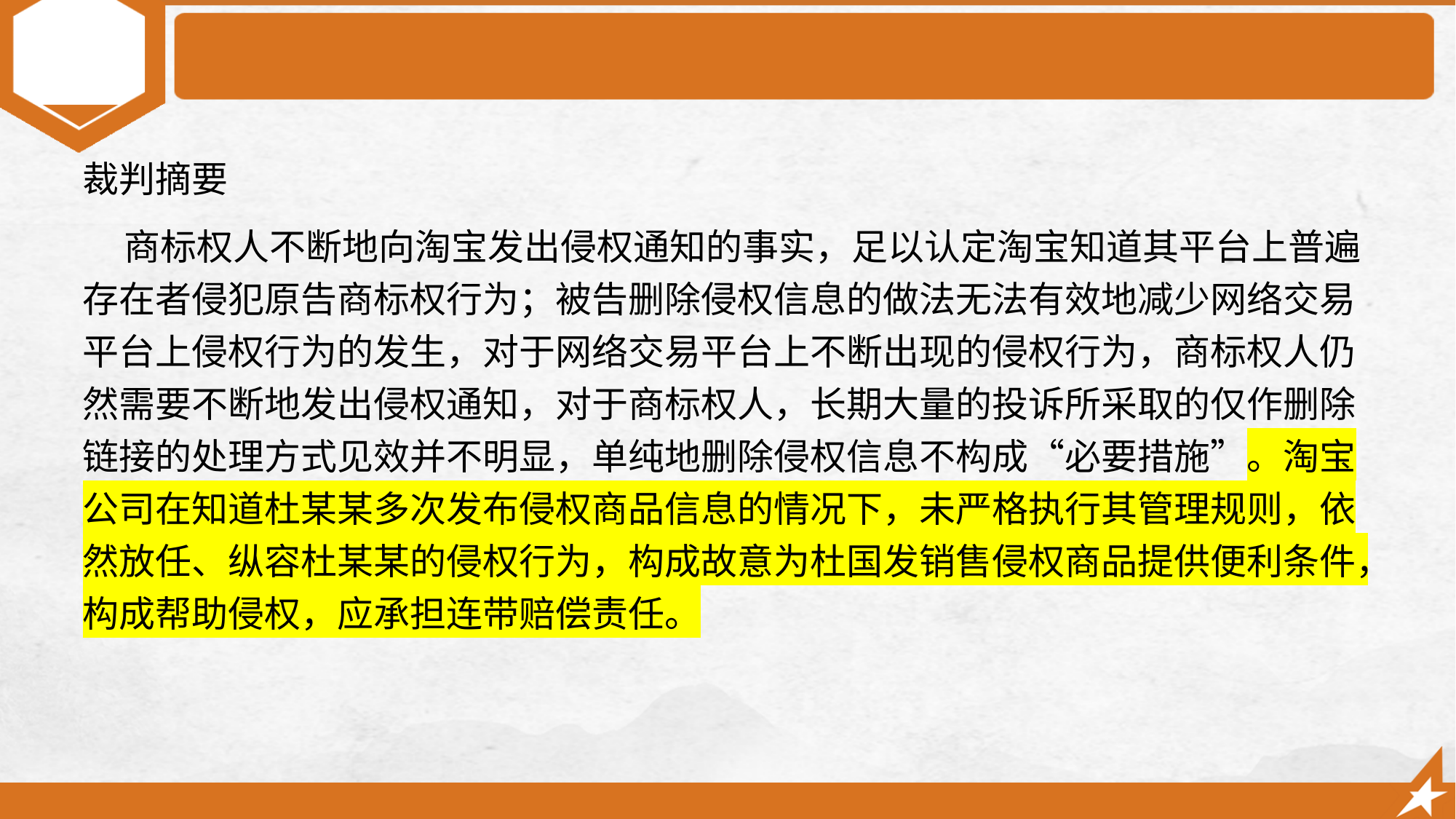

裁判摘要
    商标权人不断地向淘宝发出侵权通知的事实，足以认定淘宝知道其平台上普遍存在者侵犯原告商标权行为；被告删除侵权信息的做法无法有效地减少网络交易平台上侵权行为的发生，对于网络交易平台上不断出现的侵权行为，商标权人仍然需要不断地发出侵权通知，对于商标权人，长期大量的投诉所采取的仅作删除链接的处理方式见效并不明显，单纯地删除侵权信息不构成“必要措施”。淘宝公司在知道杜某某多次发布侵权商品信息的情况下，未严格执行其管理规则，依然放任、纵容杜某某的侵权行为，构成故意为杜国发销售侵权商品提供便利条件，构成帮助侵权，应承担连带赔偿责任。